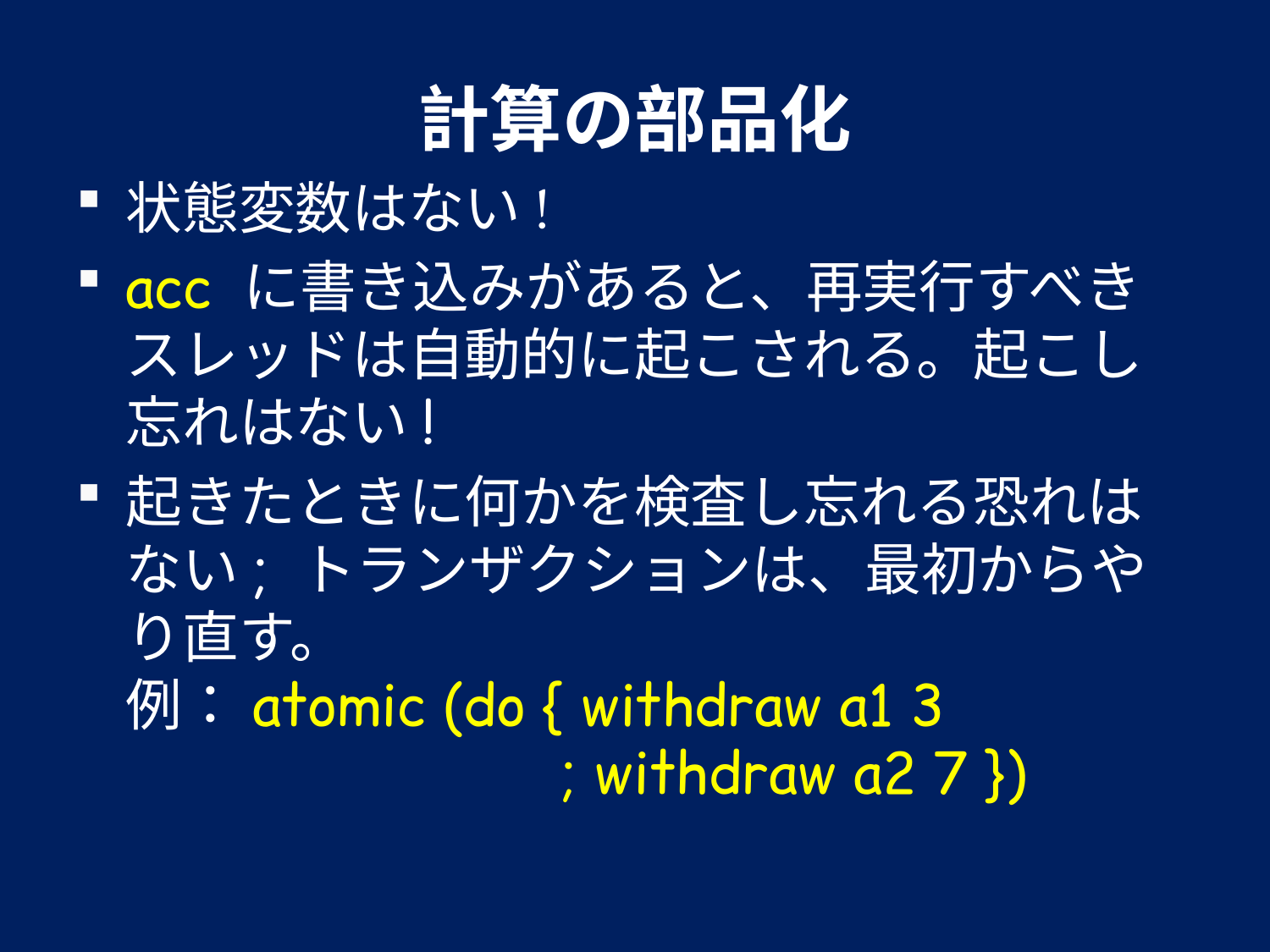

# 計算の部品化
状態変数はない!
acc に書き込みがあると、再実行すべきスレッドは自動的に起こされる。起こし忘れはない!
起きたときに何かを検査し忘れる恐れはない; トランザクションは、最初からやり直す。
例：atomic (do { withdraw a1 3
	; withdraw a2 7 })